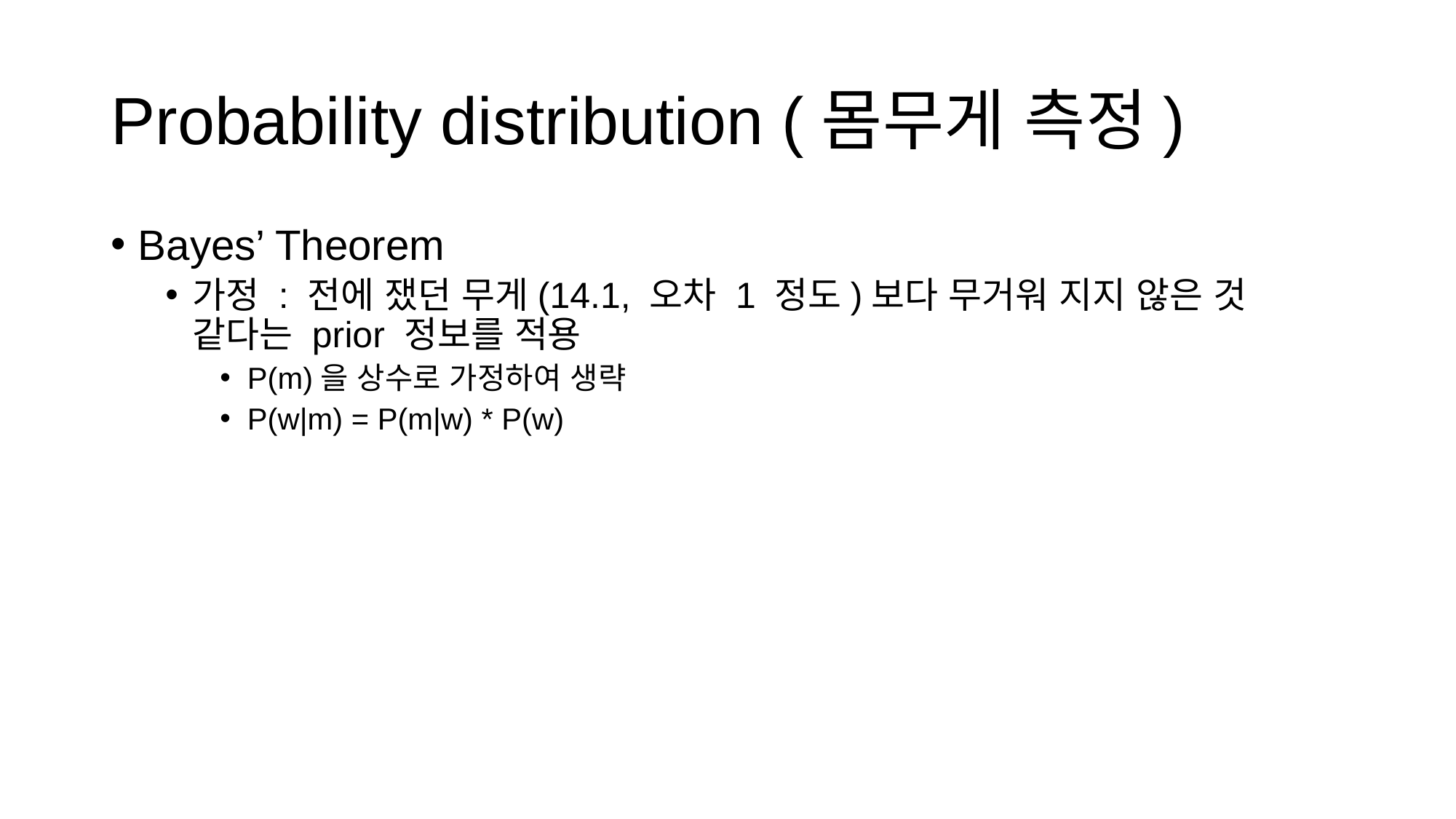

# Probability distribution (몸무게 측정)
Bayes’ Theorem
가정 : 전에 쟀던 무게(14.1, 오차 1 정도)보다 무거워 지지 않은 것 같다는 prior 정보를 적용
P(m)을 상수로 가정하여 생략
P(w|m) = P(m|w) * P(w)